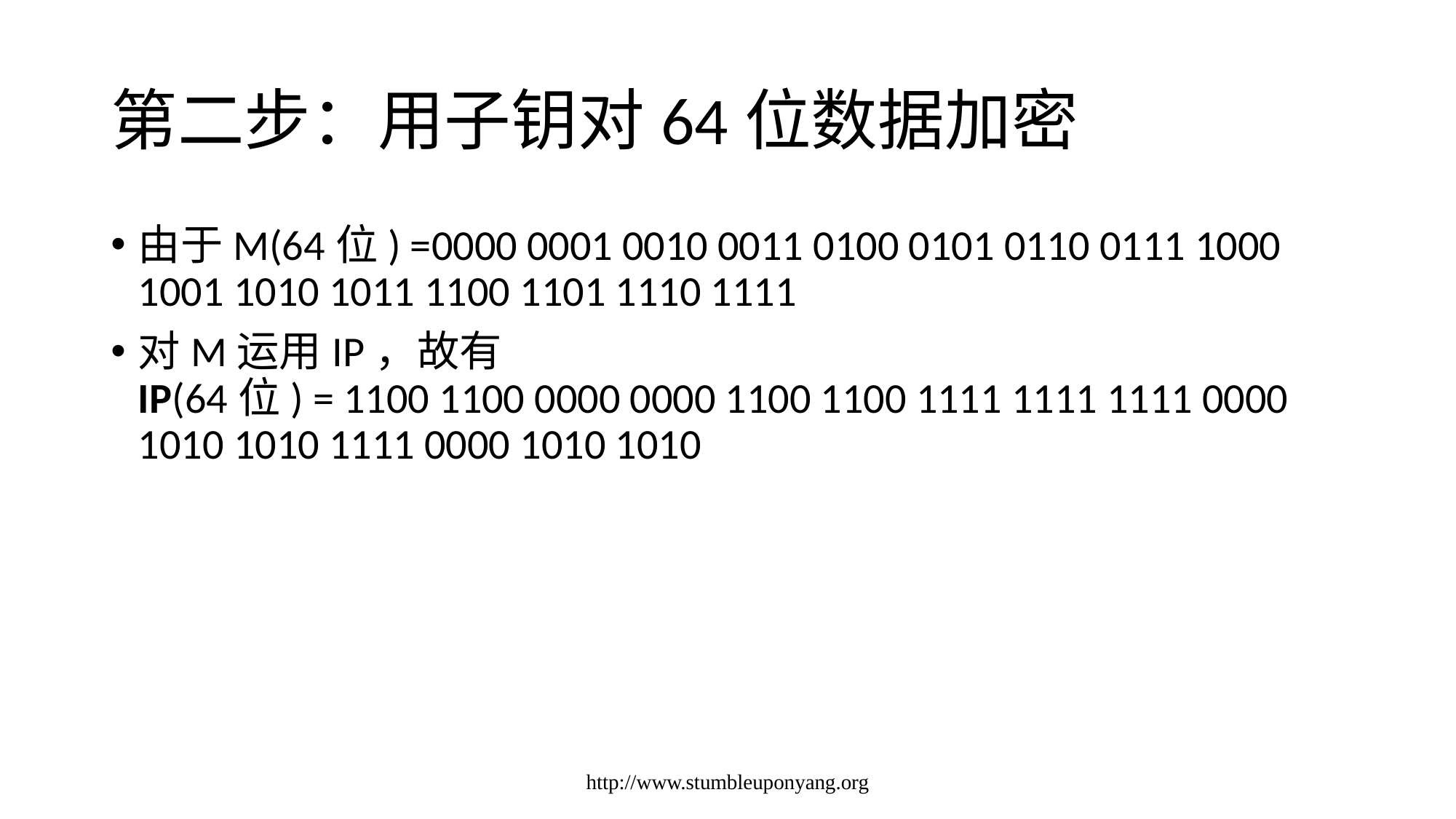

# 第二步：用子钥对64位数据加密
由于M(64位) =0000 0001 0010 0011 0100 0101 0110 0111 1000 1001 1010 1011 1100 1101 1110 1111
对M运用IP，故有
IP(64位) = 1100 1100 0000 0000 1100 1100 1111 1111 1111 0000 1010 1010 1111 0000 1010 1010
http://www.stumbleuponyang.org